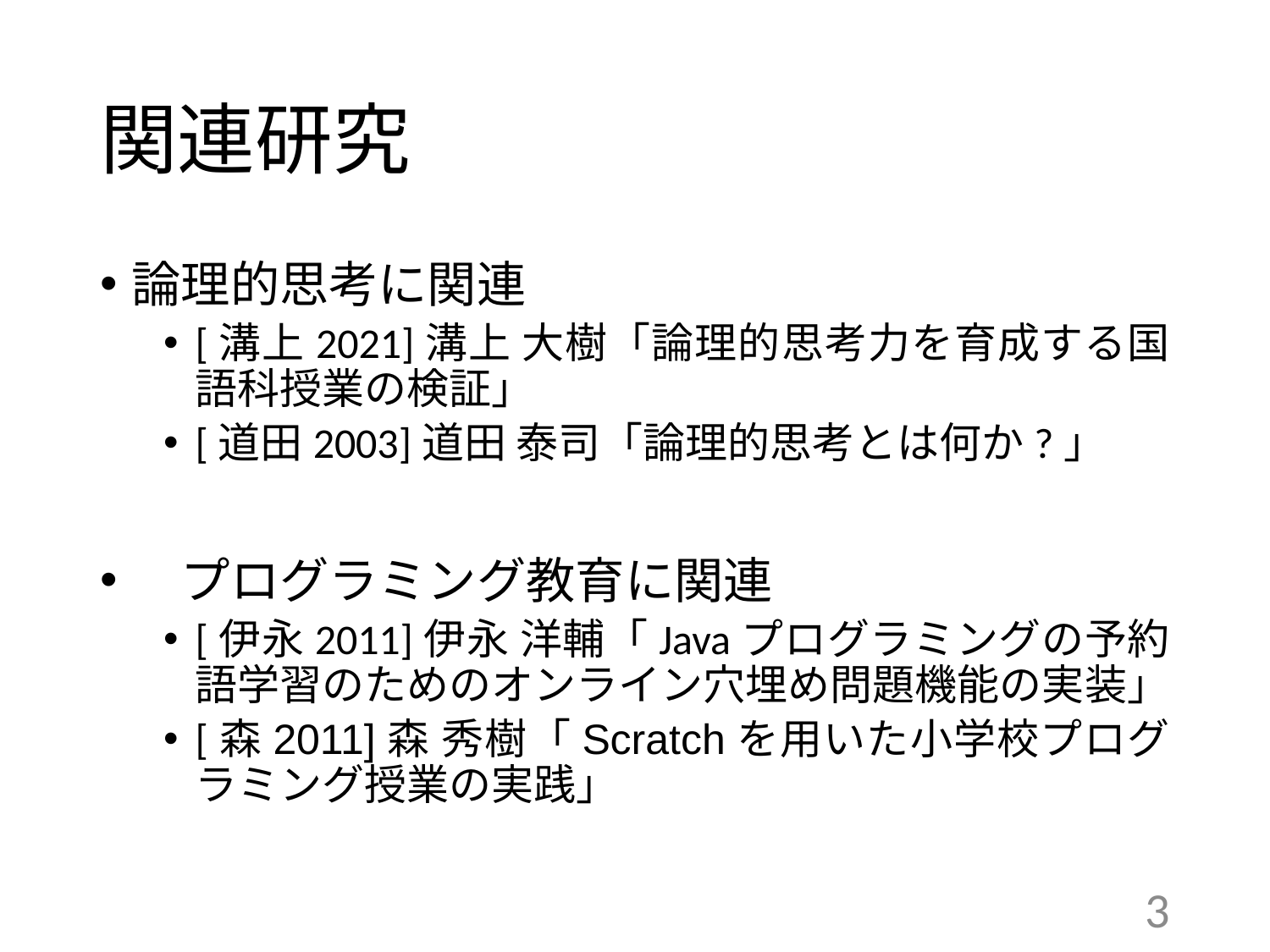

# 関連研究
論理的思考に関連
[溝上2021]溝上 大樹「論理的思考力を育成する国語科授業の検証」
[道田2003]道田 泰司「論理的思考とは何か?」

　プログラミング教育に関連
[伊永2011]伊永 洋輔「Javaプログラミングの予約語学習のためのオンライン穴埋め問題機能の実装」
[森2011]森 秀樹「Scratchを用いた小学校プログラミング授業の実践」
3